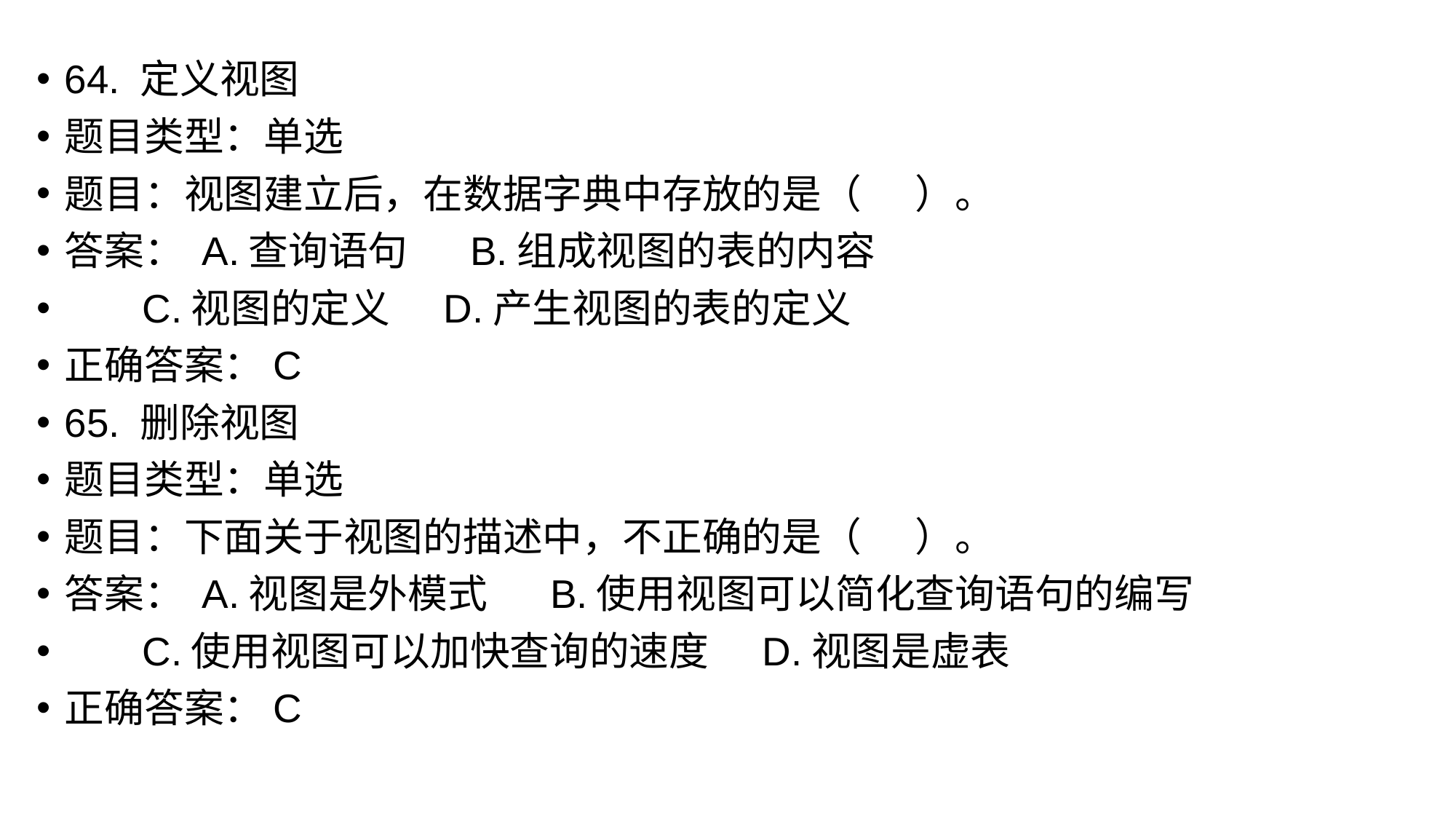

#
64. 定义视图
题目类型：单选
题目：视图建立后，在数据字典中存放的是（      ）。
答案： A.查询语句      B.组成视图的表的内容
       C.视图的定义     D.产生视图的表的定义
正确答案：C
65. 删除视图
题目类型：单选
题目：下面关于视图的描述中，不正确的是（      ）。
答案： A.视图是外模式      B.使用视图可以简化查询语句的编写
       C.使用视图可以加快查询的速度     D.视图是虚表
正确答案：C